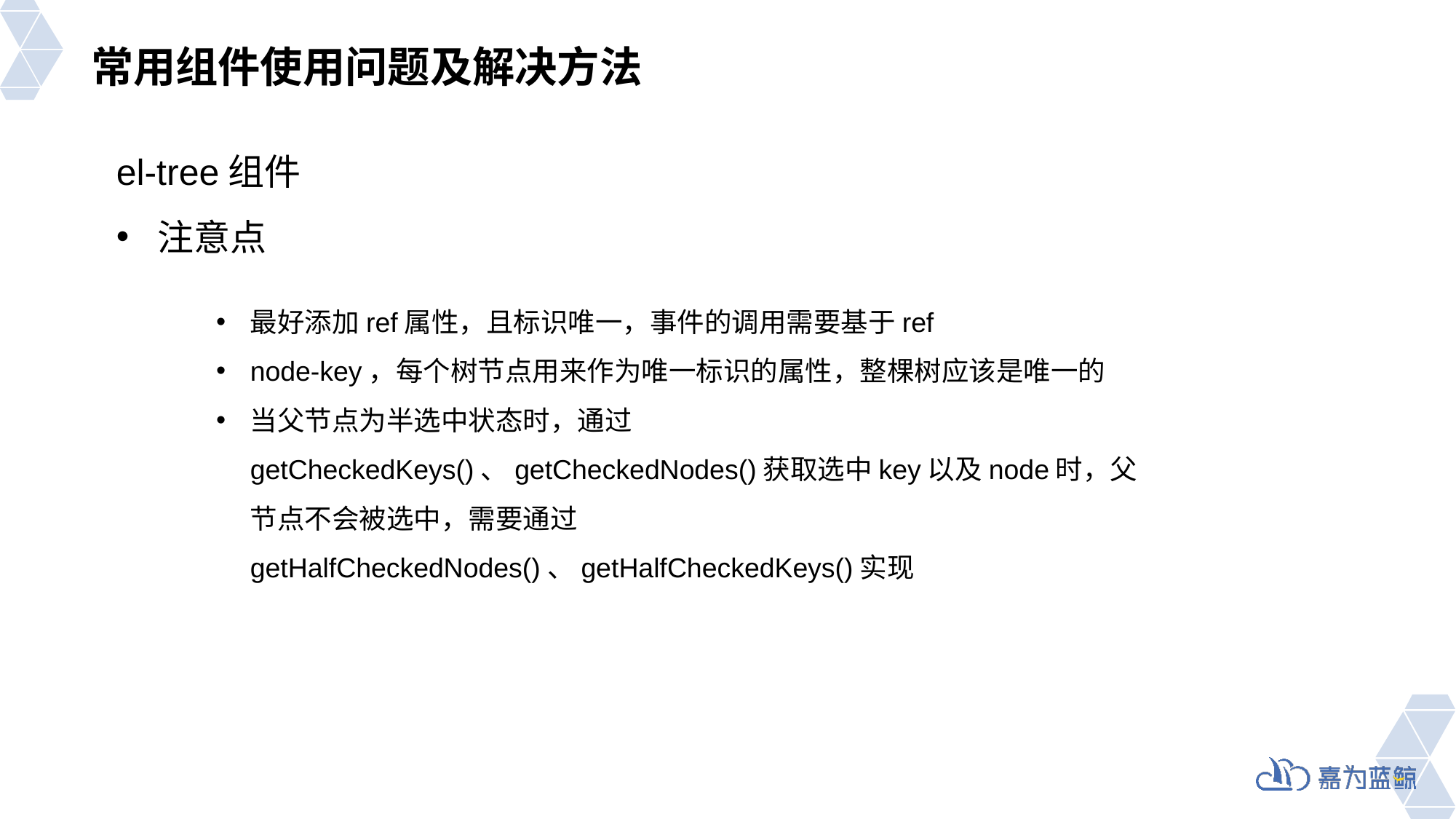

# 常用组件使用问题及解决方法
el-tree组件
注意点
最好添加ref属性，且标识唯一，事件的调用需要基于ref
node-key，每个树节点用来作为唯一标识的属性，整棵树应该是唯一的
当父节点为半选中状态时，通过getCheckedKeys()、getCheckedNodes()获取选中key以及node时，父节点不会被选中，需要通过getHalfCheckedNodes()、getHalfCheckedKeys()实现